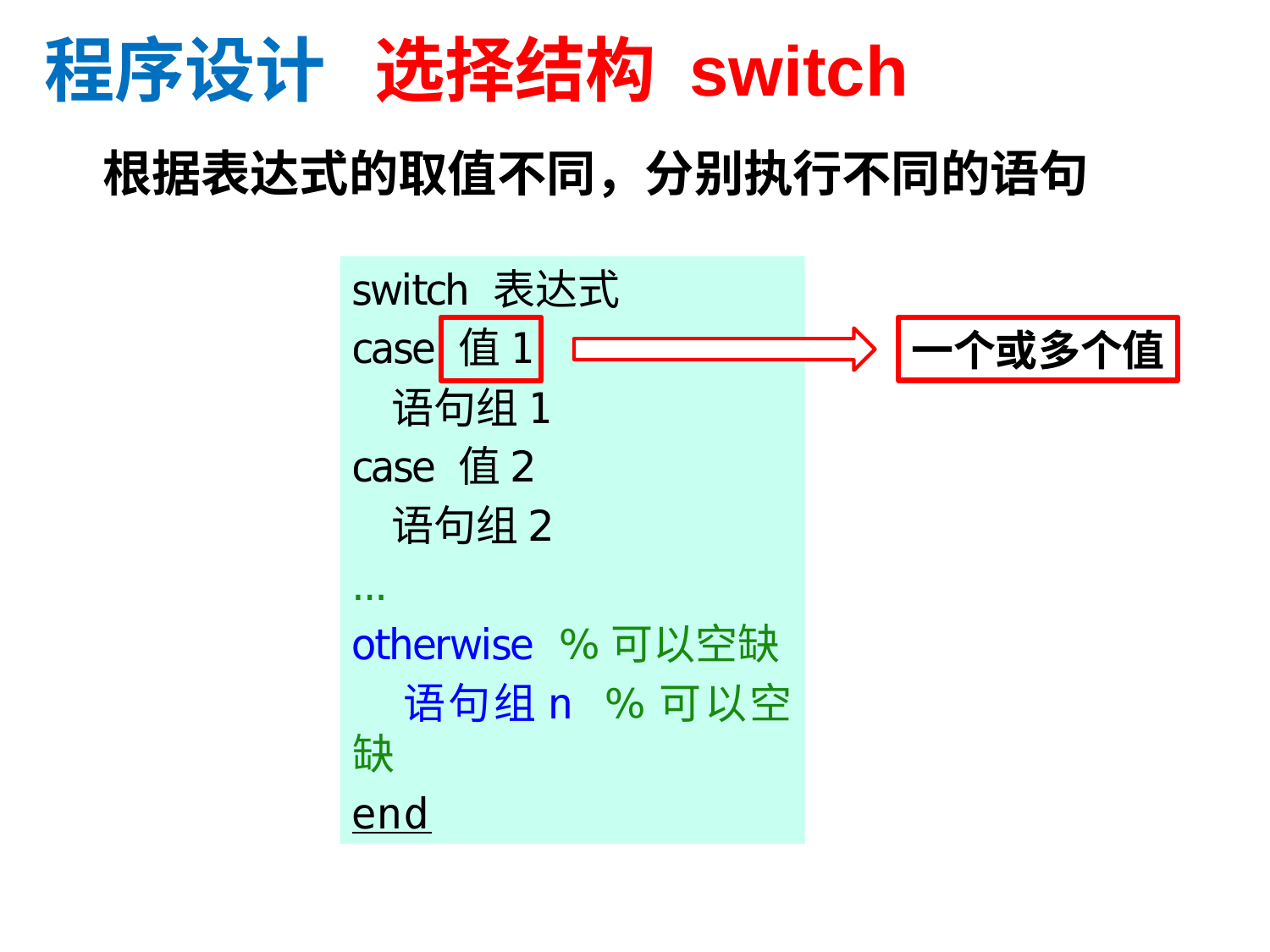

程序设计   选择结构 switch
根据表达式的取值不同，分别执行不同的语句
switch 表达式
case 值1
   语句组1
case 值2
   语句组2
…
otherwise  %可以空缺
   语句组n  %可以空缺
end

一个或多个值